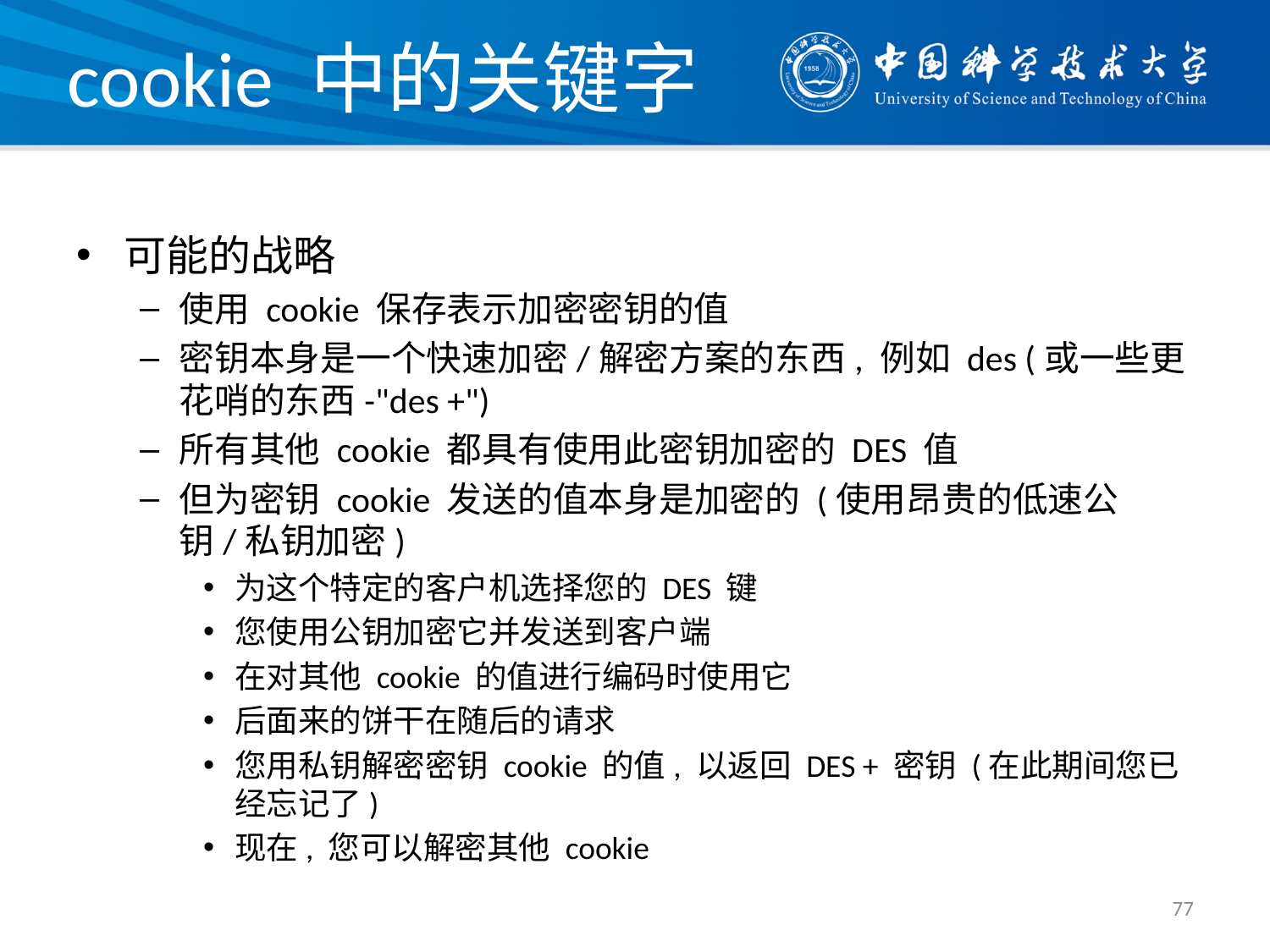

# cookie 中的关键字
可能的战略
使用 cookie 保存表示加密密钥的值
密钥本身是一个快速加密/解密方案的东西, 例如 des (或一些更花哨的东西-"des +")
所有其他 cookie 都具有使用此密钥加密的 DES 值
但为密钥 cookie 发送的值本身是加密的 (使用昂贵的低速公钥/私钥加密)
为这个特定的客户机选择您的 DES 键
您使用公钥加密它并发送到客户端
在对其他 cookie 的值进行编码时使用它
后面来的饼干在随后的请求
您用私钥解密密钥 cookie 的值, 以返回 DES + 密钥 (在此期间您已经忘记了)
现在, 您可以解密其他 cookie
77